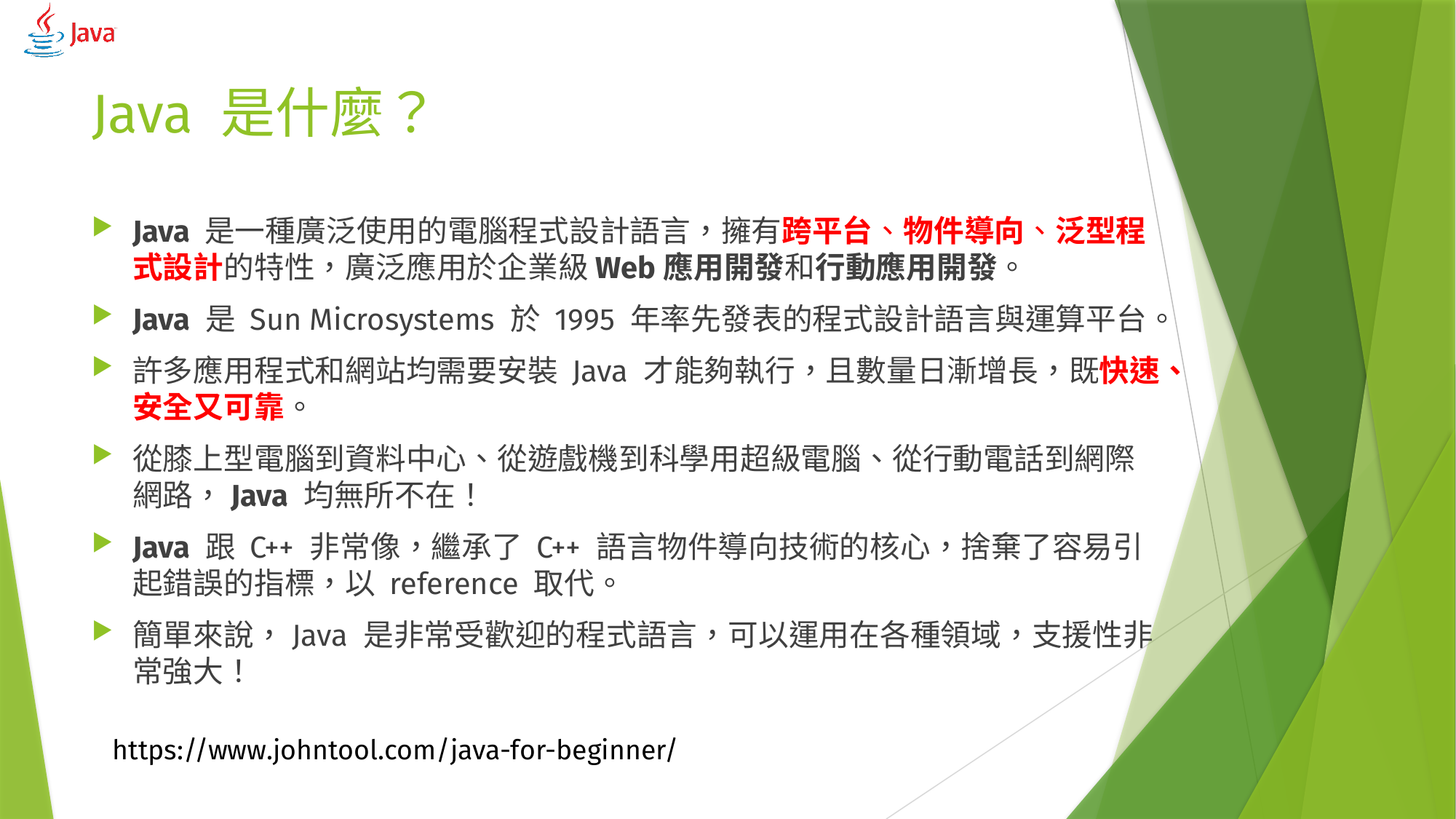

# Java 是什麼？
Java 是一種廣泛使用的電腦程式設計語言，擁有跨平台、物件導向、泛型程式設計的特性，廣泛應用於企業級Web應用開發和行動應用開發。
Java 是 Sun Microsystems 於 1995 年率先發表的程式設計語言與運算平台。
許多應用程式和網站均需要安裝 Java 才能夠執行，且數量日漸增長，既快速、安全又可靠。
從膝上型電腦到資料中心、從遊戲機到科學用超級電腦、從行動電話到網際網路，Java 均無所不在！
Java 跟 C++ 非常像，繼承了 C++ 語言物件導向技術的核心，捨棄了容易引起錯誤的指標，以 reference 取代。
簡單來說，Java 是非常受歡迎的程式語言，可以運用在各種領域，支援性非常強大！
https://www.johntool.com/java-for-beginner/